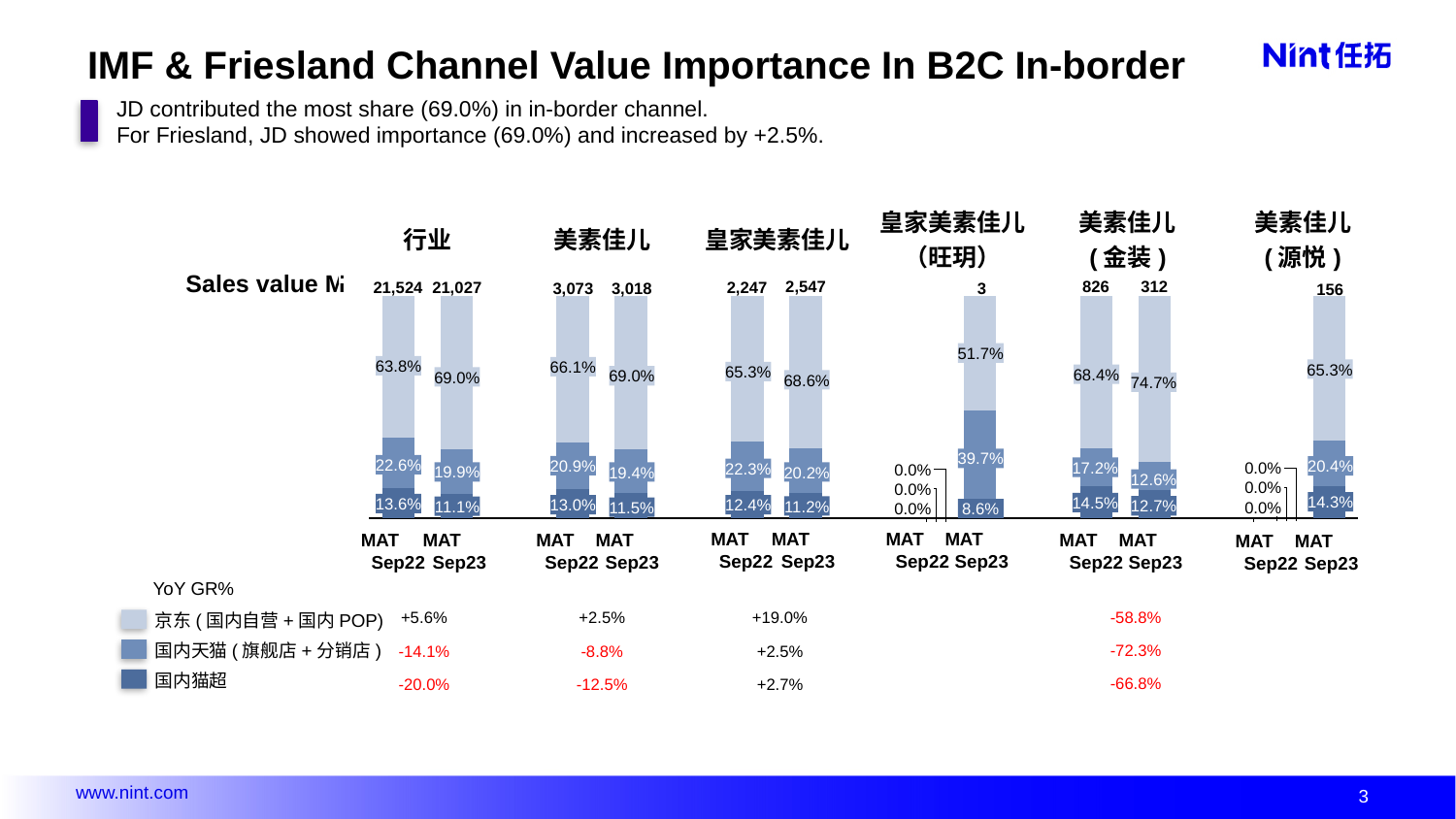

# IMF & Friesland Channel Value Importance In B2C In-border
JD contributed the most share (69.0%) in in-border channel.
For Friesland, JD showed importance (69.0%) and increased by +2.5%.
| 行业 | 美素佳儿 | 皇家美素佳儿 | 皇家美素佳儿 （旺玥） | 美素佳儿 (金装) | 美素佳儿 (源悦) |
| --- | --- | --- | --- | --- | --- |
Sales value M
2,547
312
826
21,027
2,247
21,524
3,073
3,018
3
156

### Chart

| Category | 国内猫超 | 国内天猫(旗舰店+分销店) | 京东(国内自营+国内POP) |
|---|---|---|---|
| MAT22 | 13.55 | 22.63 | 63.82 |
| MAT23 | 11.09 | 19.91 | 69.0 |
|  | None | None | None |
| MAT22 | 12.95 | 20.93 | 66.12 |
| MAT23 | 11.54 | 19.43 | 69.03 |
|  | None | None | None |
| MAT22 | 12.39 | 22.31 | 65.3 |
| MAT23 | 11.22 | 20.18 | 68.59 |
|  | None | None | None |
| MAT22 | None | None | None |
| MAT23 | 8.57 | 39.74 | 51.68 |
|  | None | None | None |
| MAT22 | 14.49 | 17.15 | 68.36 |
| MAT23 | 12.73 | 12.59 | 74.69 |
|  | None | None | None |
| MAT22 | None | None | None |
| MAT23 | 14.35 | 20.39 | 65.26 |
51.7%
63.8%
66.1%
65.3%
65.3%
68.4%
69.0%
69.0%
68.6%
74.7%
39.7%
22.6%
20.9%
20.4%
17.2%
0.0%
22.3%
0.0%
19.9%
19.4%
20.2%
12.6%
0.0%
0.0%
14.3%
14.5%
13.6%
13.0%
12.4%
12.7%
11.2%
11.1%
0.0%
11.5%
0.0%
8.6%
MAT
Sep22
MAT
Sep23
MAT
Sep22
MAT
Sep23
MAT
Sep22
MAT
Sep23
MAT
Sep22
MAT
Sep23
MAT
Sep22
MAT
Sep23
MAT
Sep22
MAT
Sep23
YoY GR%
| +5.6% | +2.5% | +19.0% |  | -58.8% |  |
| --- | --- | --- | --- | --- | --- |
| -14.1% | -8.8% | +2.5% |  | -72.3% |  |
| -20.0% | -12.5% | +2.7% |  | -66.8% |  |
京东(国内自营+国内POP)

国内天猫(旗舰店+分销店)

国内猫超